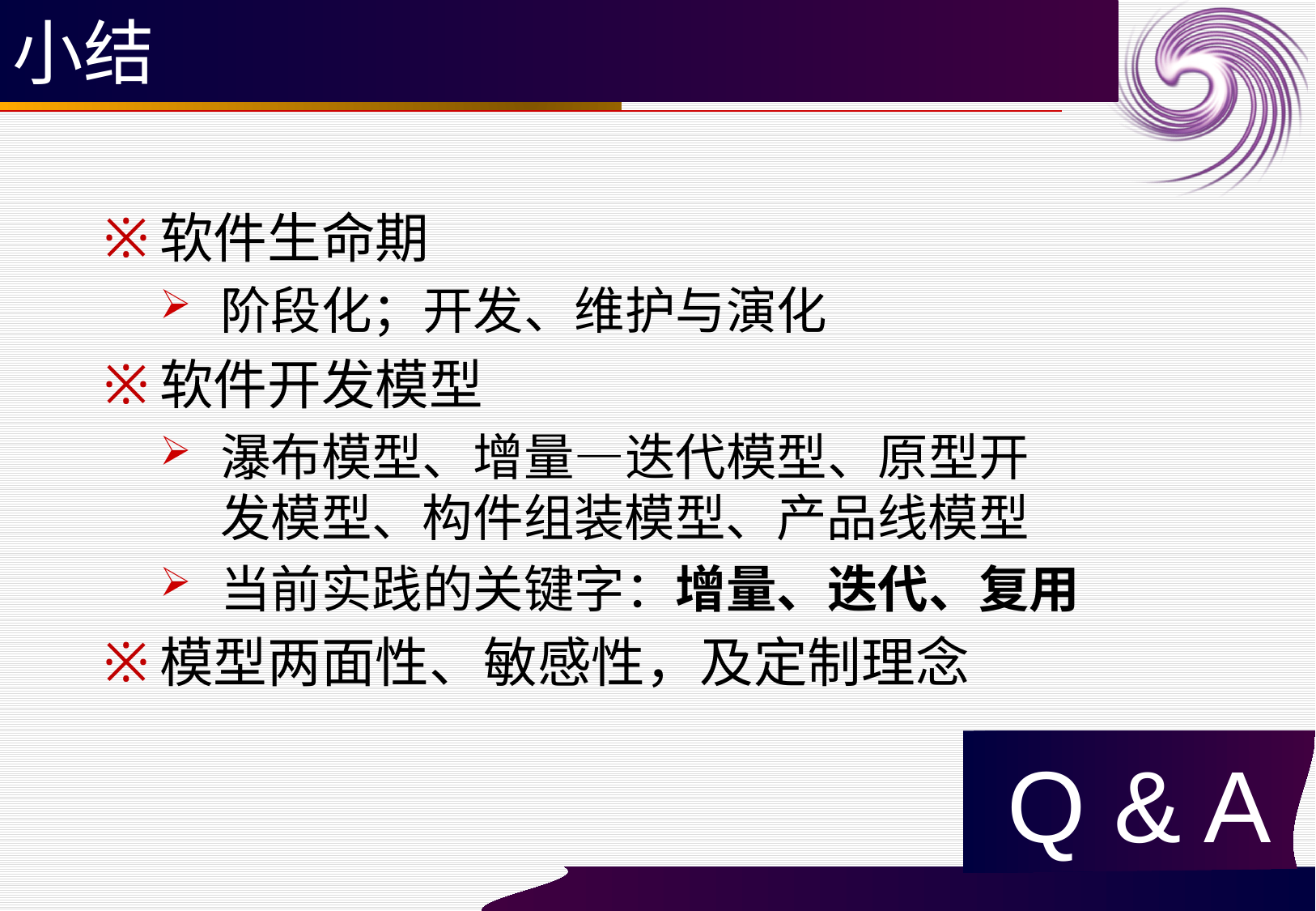

# 小结
软件生命期
阶段化；开发、维护与演化
软件开发模型
瀑布模型、增量—迭代模型、原型开
发模型、构件组装模型、产品线模型
当前实践的关键字：增量、迭代、复用
模型两面性、敏感性，及定制理念
Q & A